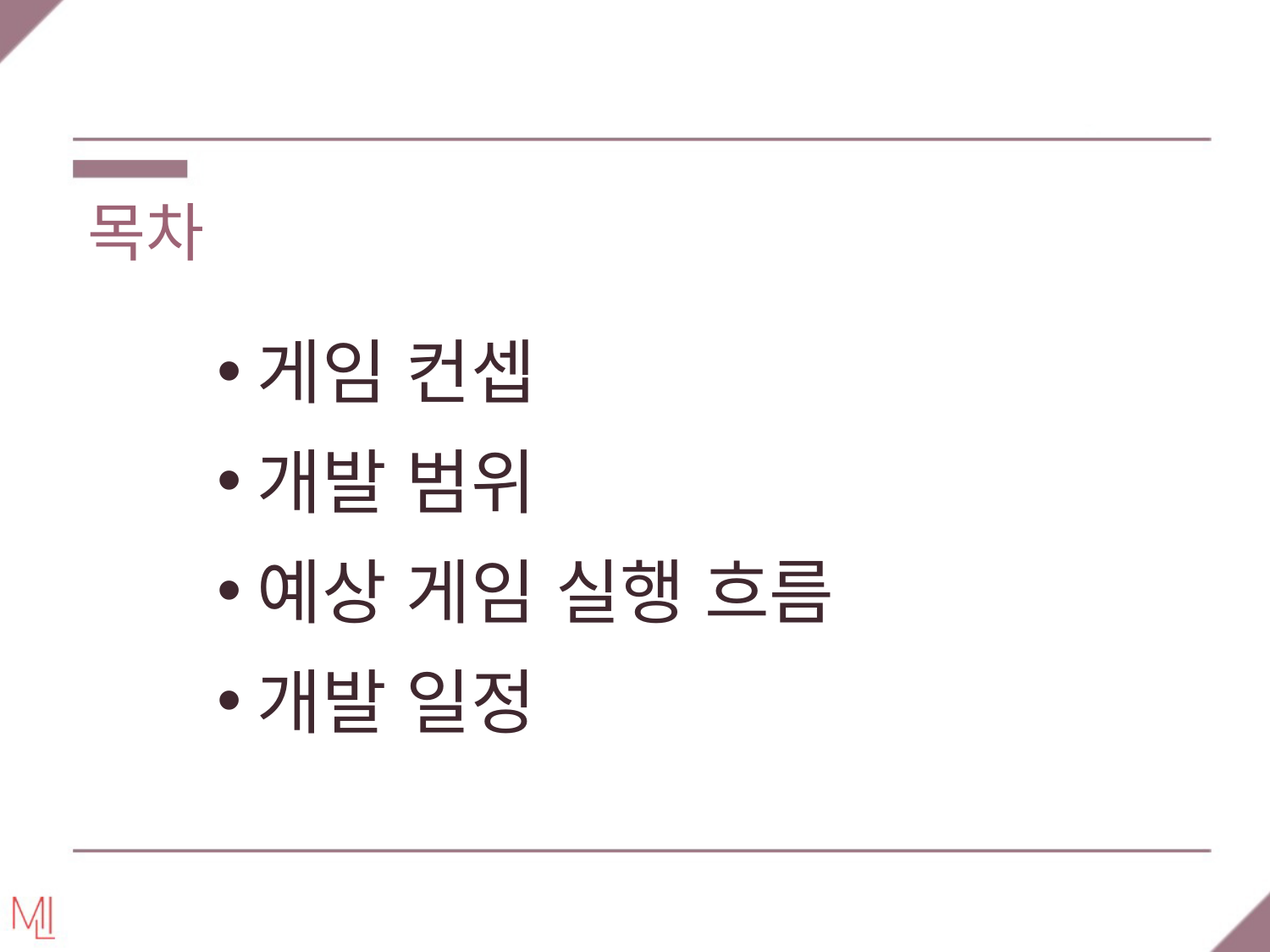

목차
게임 컨셉
개발 범위
예상 게임 실행 흐름
개발 일정